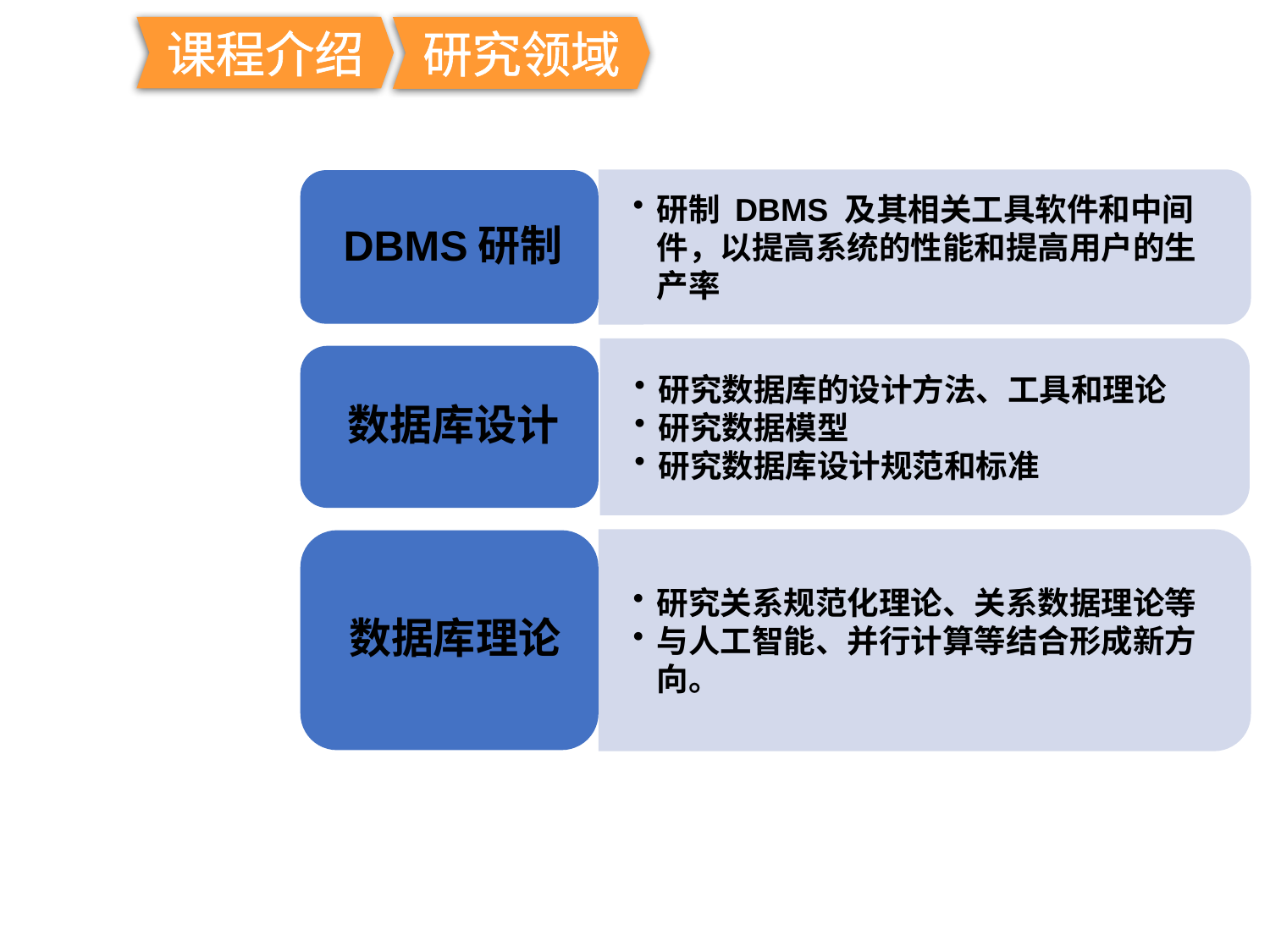

课程介绍
研究领域
研制 DBMS 及其相关工具软件和中间件，以提高系统的性能和提高用户的生产率
DBMS研制
研究数据库的设计方法、工具和理论
研究数据模型
研究数据库设计规范和标准
数据库设计
研究关系规范化理论、关系数据理论等
与人工智能、并行计算等结合形成新方向。
数据库理论